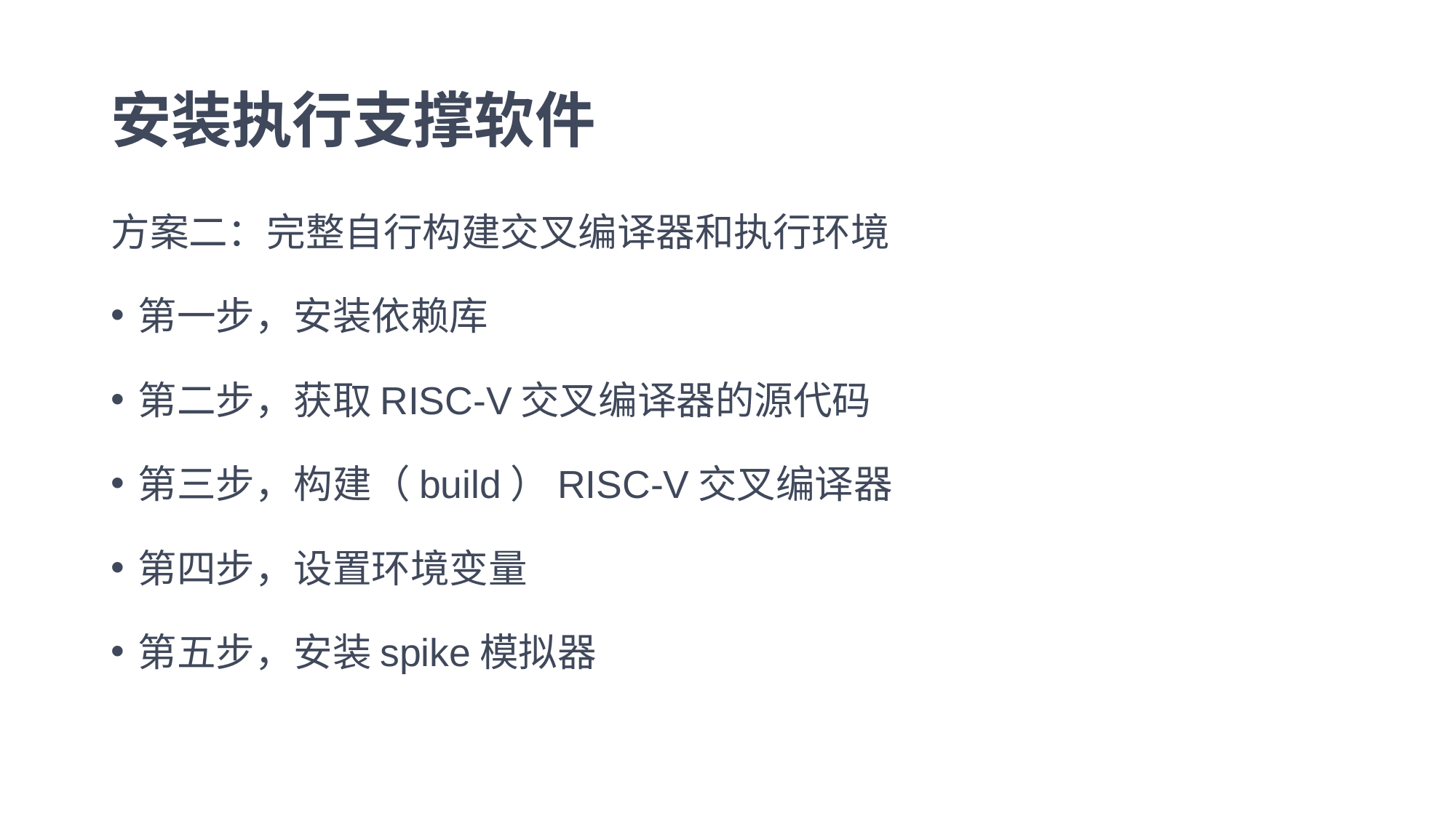

# 安装执行支撑软件
方案二：完整自行构建交叉编译器和执行环境
第一步，安装依赖库
第二步，获取RISC-V交叉编译器的源代码
第三步，构建（build）RISC-V交叉编译器
第四步，设置环境变量
第五步，安装spike模拟器